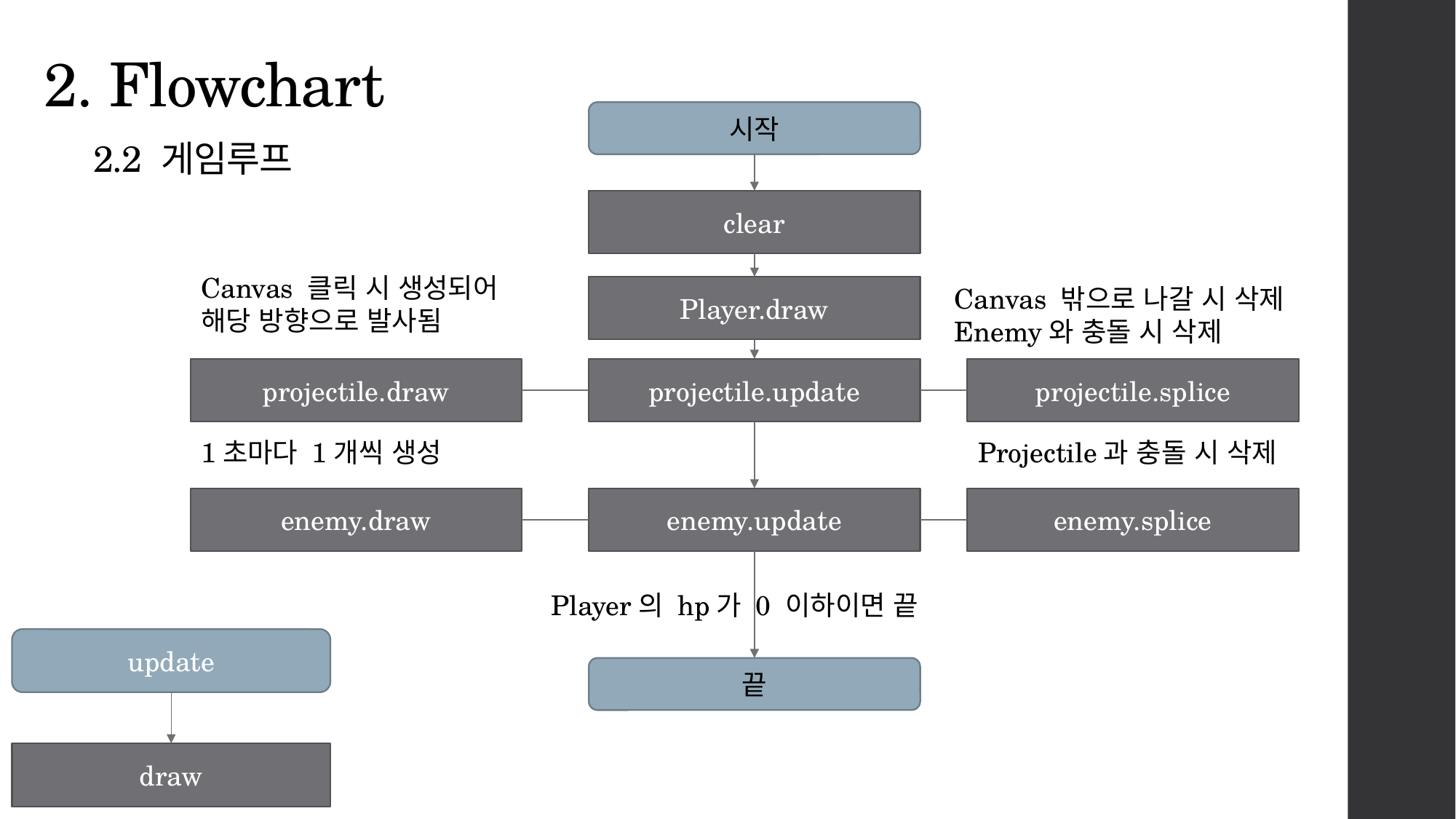

2. Flowchart
   2.2 게임루프
시작
clear
Canvas 클릭 시 생성되어 해당 방향으로 발사됨
Canvas 밖으로 나갈 시 삭제
Enemy와 충돌 시 삭제
Player.draw
projectile.draw
projectile.update
projectile.splice
1초마다 1개씩 생성
Projectile과 충돌 시 삭제
enemy.splice
enemy.draw
enemy.update
Player의 hp가 0 이하이면 끝
update
끝
draw